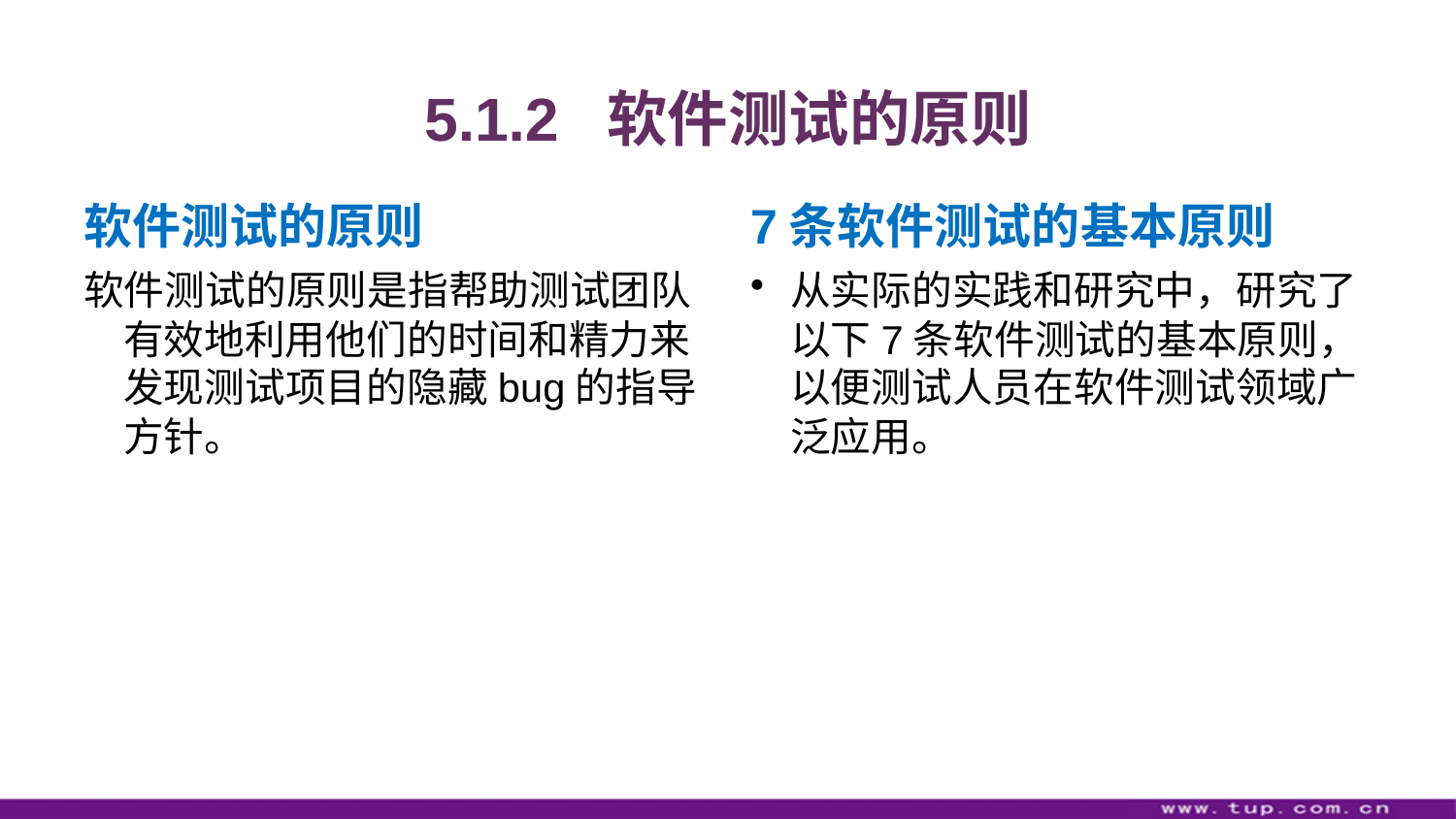

# 5.1.2  软件测试的原则
软件测试的原则
7条软件测试的基本原则
软件测试的原则是指帮助测试团队有效地利用他们的时间和精力来发现测试项目的隐藏bug的指导方针。
从实际的实践和研究中，研究了以下7条软件测试的基本原则，以便测试人员在软件测试领域广泛应用。